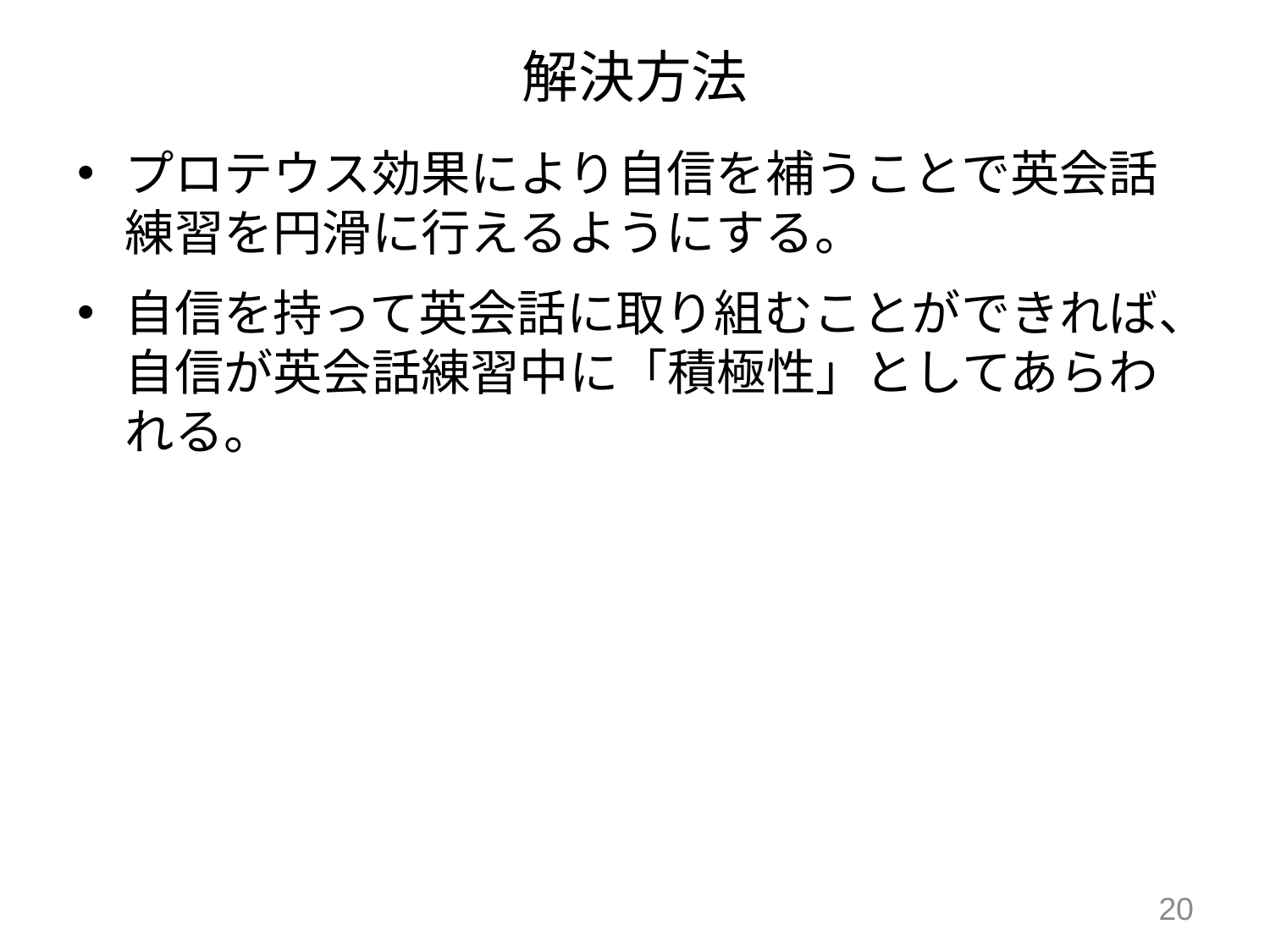

# 解決方法
プロテウス効果により自信を補うことで英会話練習を円滑に行えるようにする。
自信を持って英会話に取り組むことができれば、自信が英会話練習中に「積極性」としてあらわれる。

20